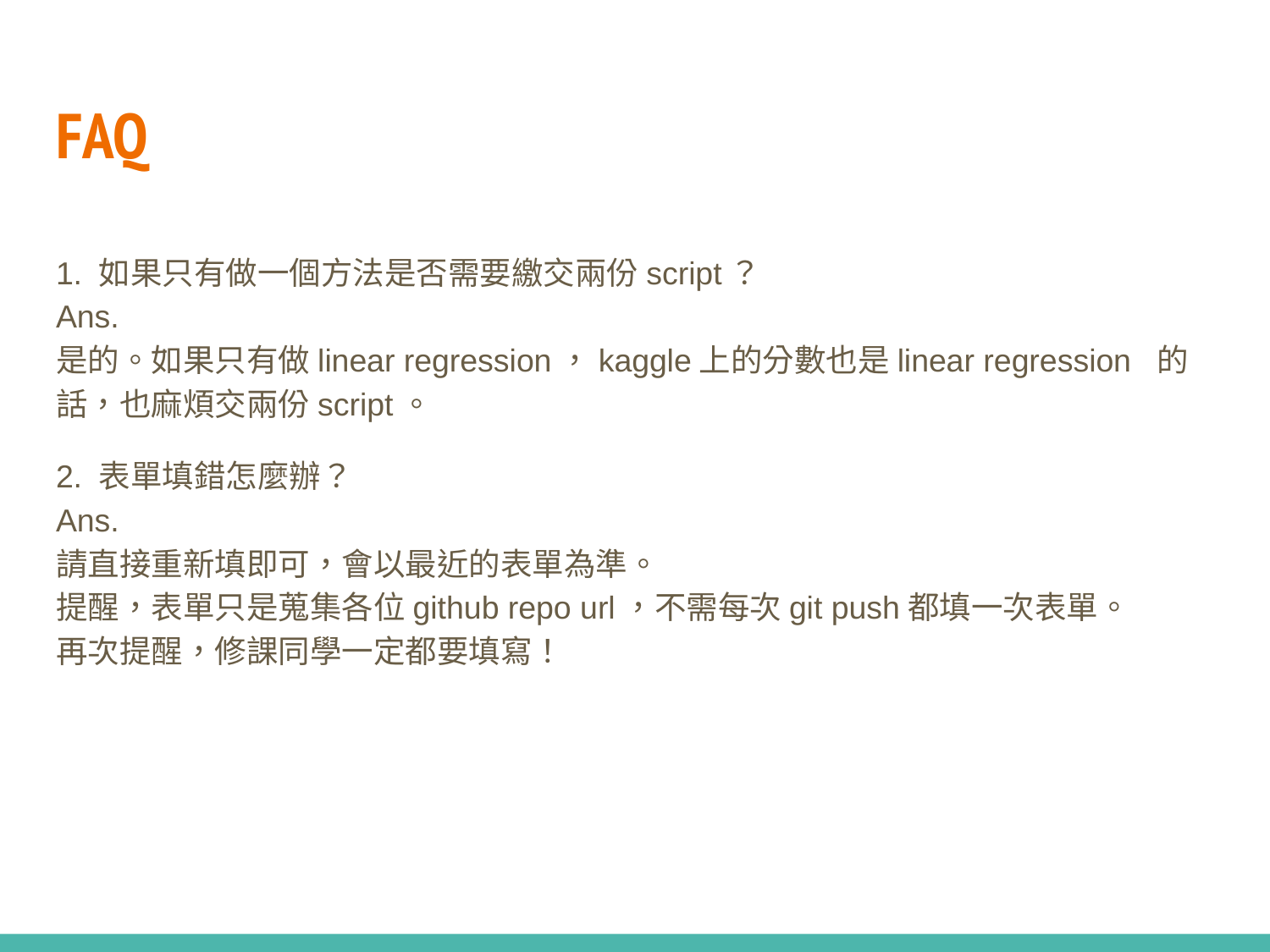

# FAQ
1. 如果只有做一個方法是否需要繳交兩份script？
Ans.
是的。如果只有做linear regression，kaggle上的分數也是linear regression  的話，也麻煩交兩份script。
2. 表單填錯怎麼辦？
Ans.
請直接重新填即可，會以最近的表單為準。
提醒，表單只是蒐集各位github repo url，不需每次git push都填一次表單。
再次提醒，修課同學一定都要填寫！